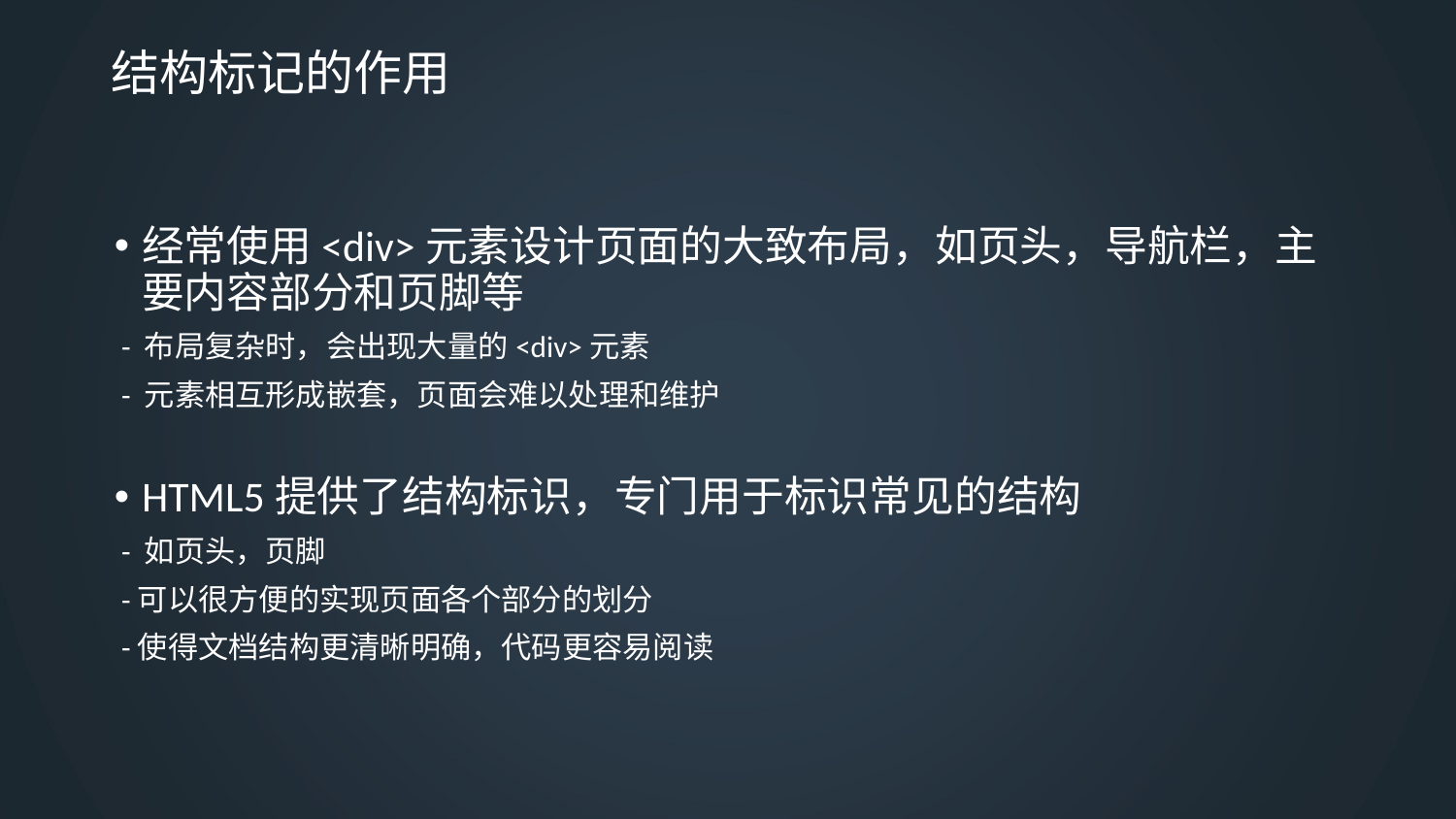

# 结构标记的作用
经常使用<div>元素设计页面的大致布局，如页头，导航栏，主要内容部分和页脚等
 - 布局复杂时，会出现大量的<div>元素
 - 元素相互形成嵌套，页面会难以处理和维护

HTML5提供了结构标识，专门用于标识常见的结构
 - 如页头，页脚
 -可以很方便的实现页面各个部分的划分
 -使得文档结构更清晰明确，代码更容易阅读